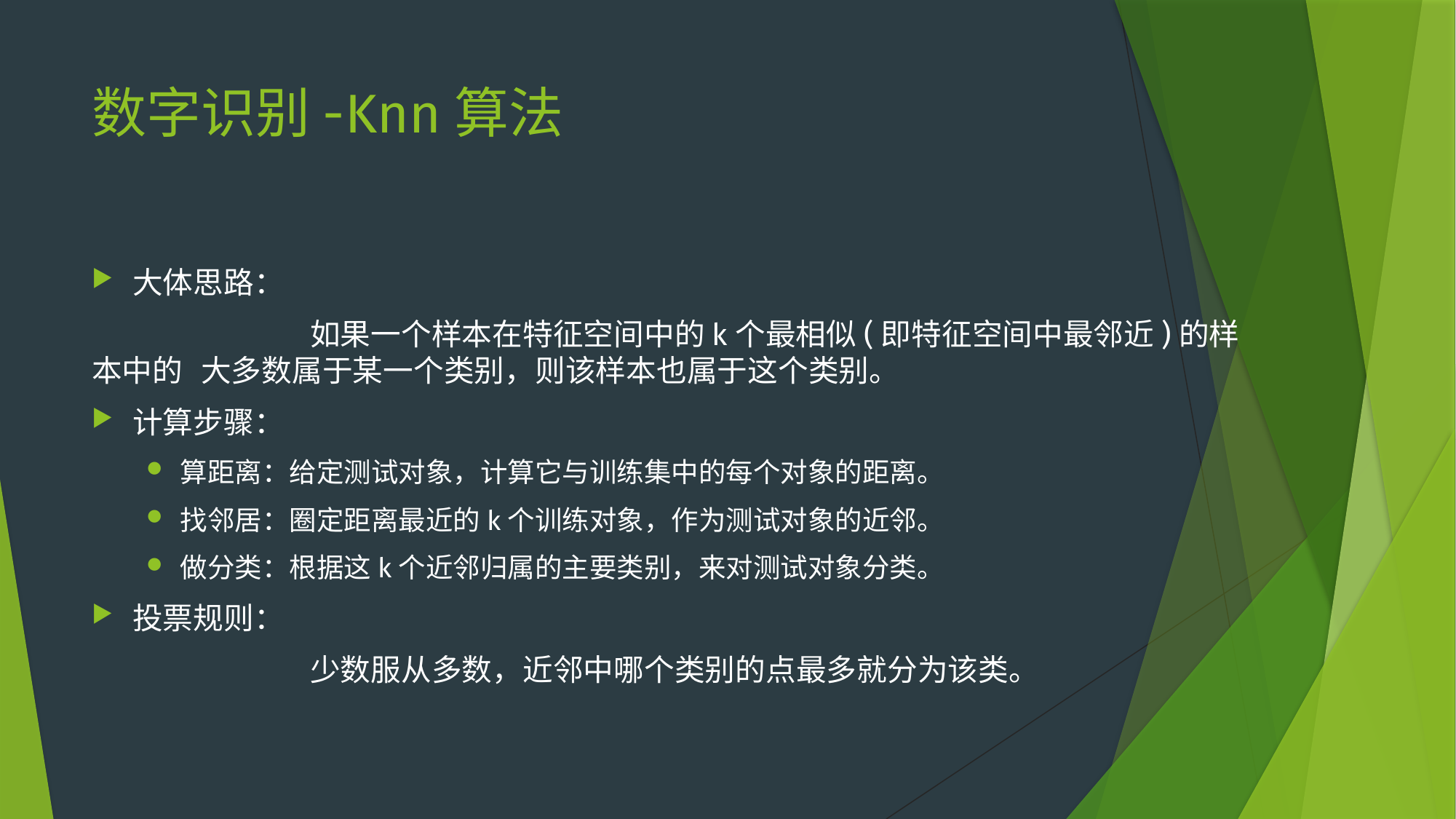

# 数字识别-Knn算法
大体思路：
		如果一个样本在特征空间中的k个最相似(即特征空间中最邻近)的样本中的	大多数属于某一个类别，则该样本也属于这个类别。
计算步骤：
算距离：给定测试对象，计算它与训练集中的每个对象的距离。
找邻居：圈定距离最近的k个训练对象，作为测试对象的近邻。
做分类：根据这k个近邻归属的主要类别，来对测试对象分类。
投票规则：
		少数服从多数，近邻中哪个类别的点最多就分为该类。